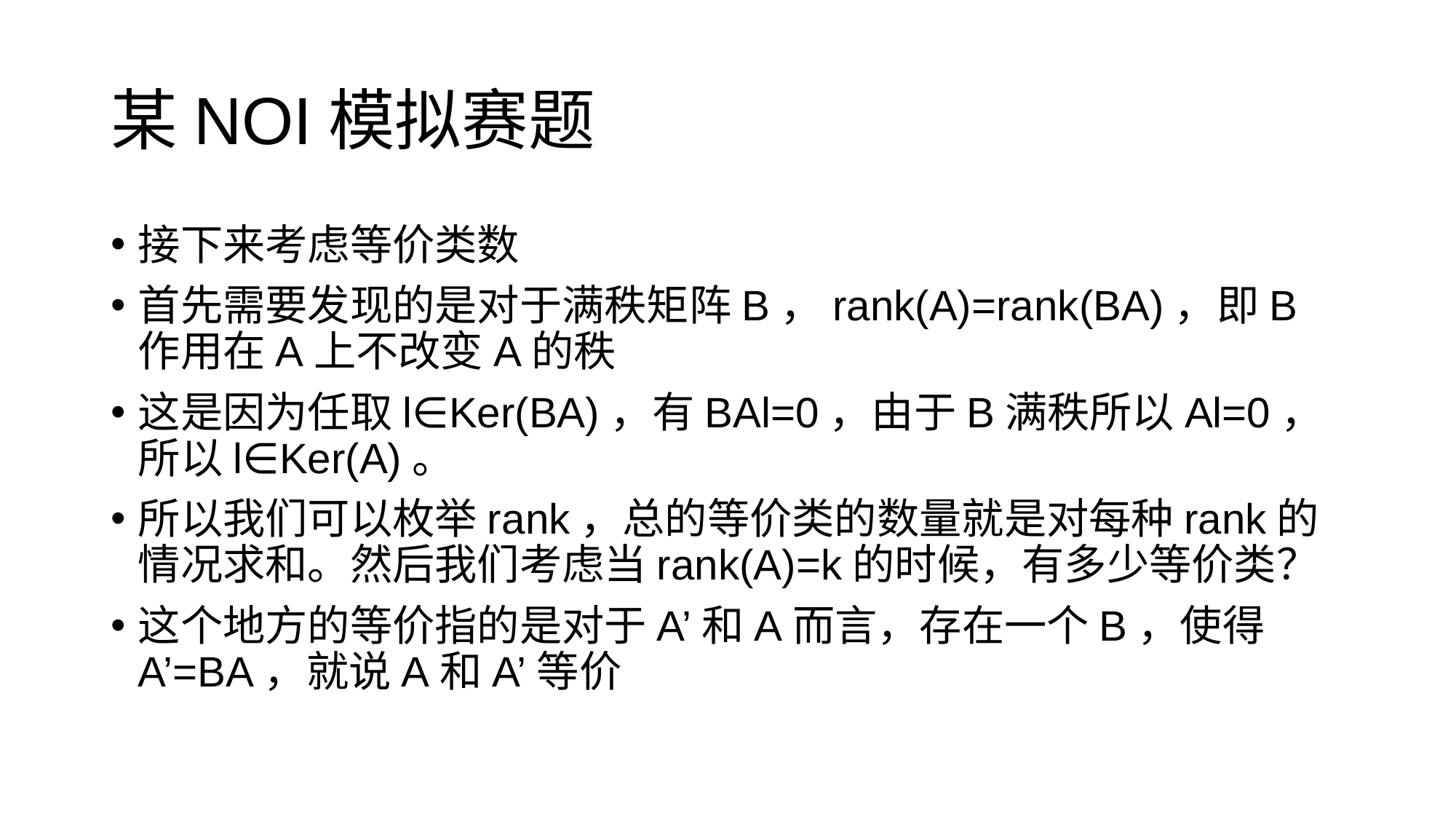

# 某NOI模拟赛题
接下来考虑等价类数
首先需要发现的是对于满秩矩阵B，rank(A)=rank(BA)，即B作用在A上不改变A的秩
这是因为任取l∈Ker(BA)，有BAl=0，由于B满秩所以Al=0，所以l∈Ker(A)。
所以我们可以枚举rank，总的等价类的数量就是对每种rank的情况求和。然后我们考虑当rank(A)=k的时候，有多少等价类？
这个地方的等价指的是对于A’和A而言，存在一个B，使得A’=BA，就说A和A’等价